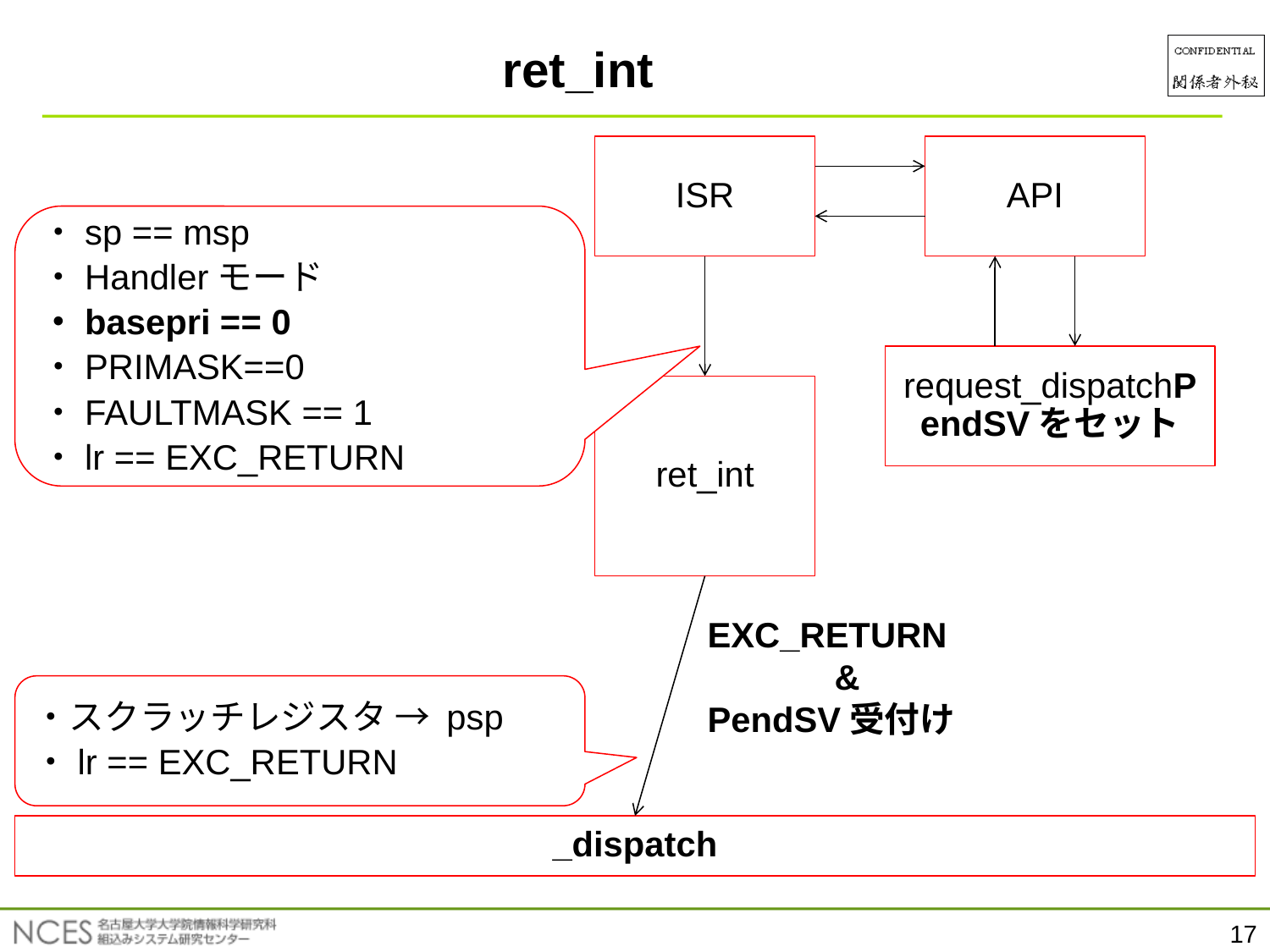

ret_int
ISR
API
・sp == msp
・Handlerモード
・basepri == 0
・PRIMASK==0
・FAULTMASK == 1
・lr == EXC_RETURN
request_dispatchPendSVをセット
ret_int
EXC_RETURN
	&
PendSV受付け
・スクラッチレジスタ → psp
・lr == EXC_RETURN
_dispatch
17